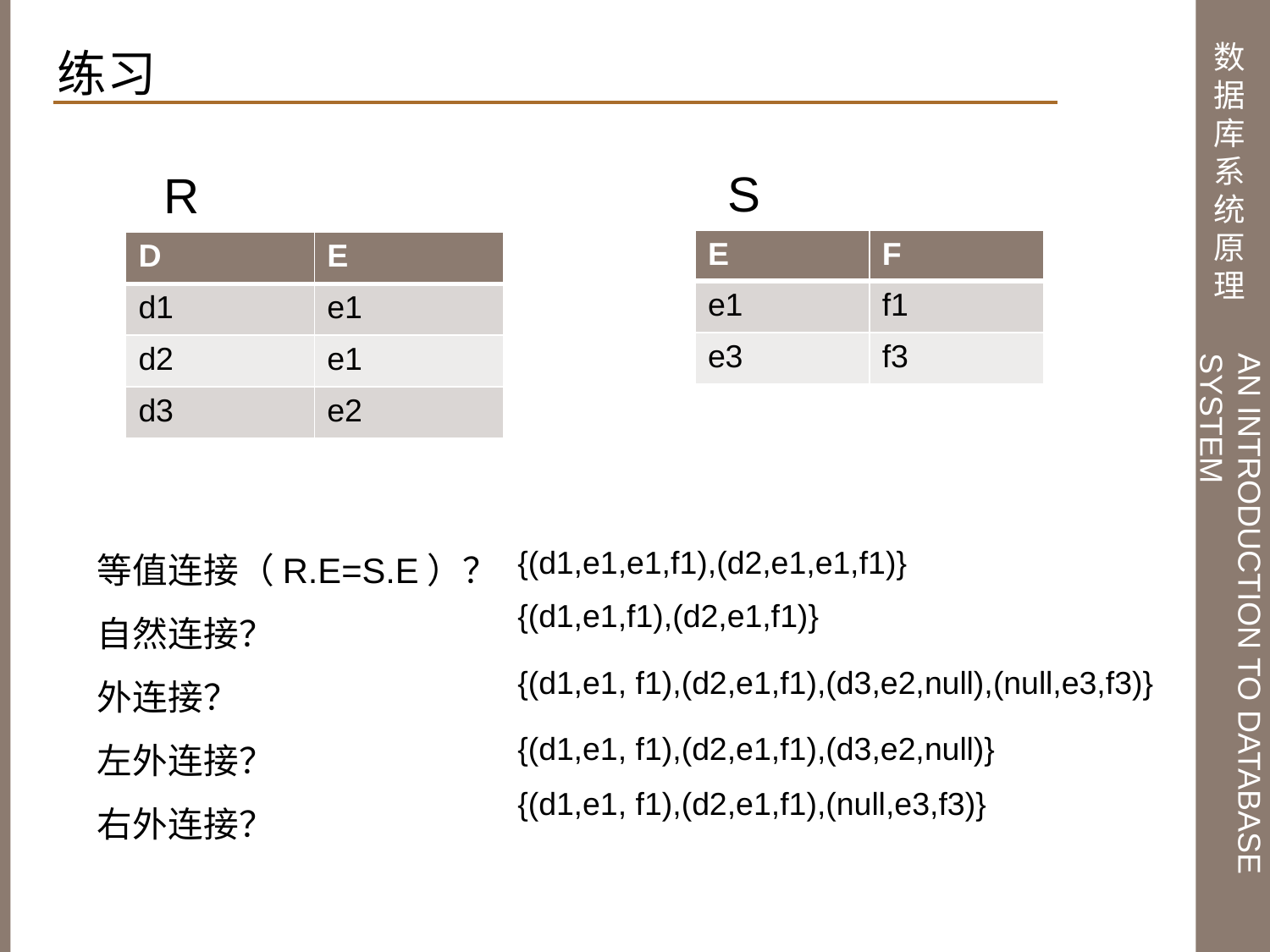

练习
S
R
| E | F |
| --- | --- |
| e1 | f1 |
| e3 | f3 |
| D | E |
| --- | --- |
| d1 | e1 |
| d2 | e1 |
| d3 | e2 |
等值连接（R.E=S.E）？
自然连接？
外连接？
左外连接？
右外连接？
{(d1,e1,e1,f1),(d2,e1,e1,f1)}
{(d1,e1,f1),(d2,e1,f1)}
{(d1,e1, f1),(d2,e1,f1),(d3,e2,null),(null,e3,f3)}
{(d1,e1, f1),(d2,e1,f1),(d3,e2,null)}
{(d1,e1, f1),(d2,e1,f1),(null,e3,f3)}